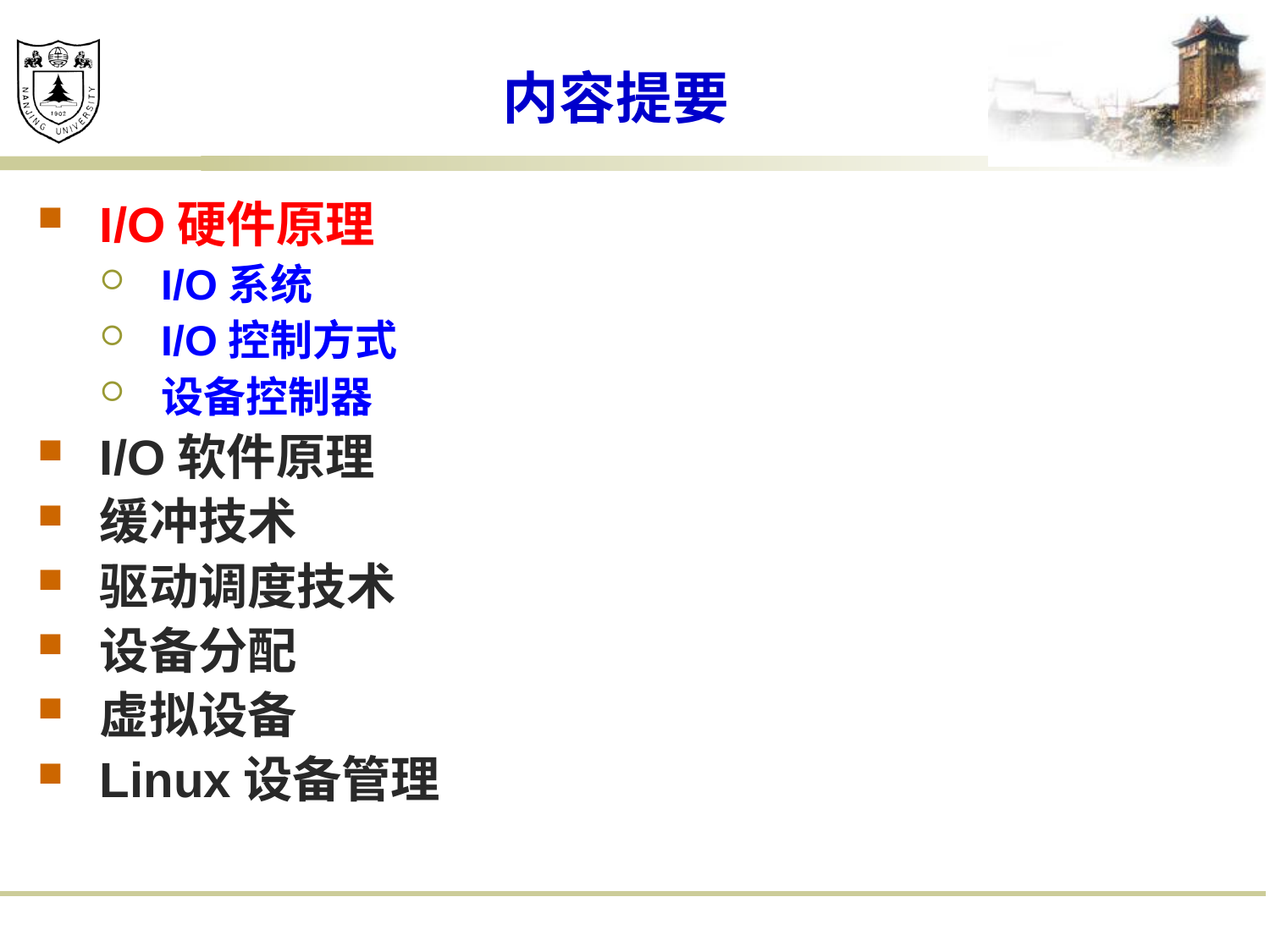

# 内容提要
I/O硬件原理
I/O系统
I/O控制方式
设备控制器
I/O软件原理
缓冲技术
驱动调度技术
设备分配
虚拟设备
Linux设备管理
2